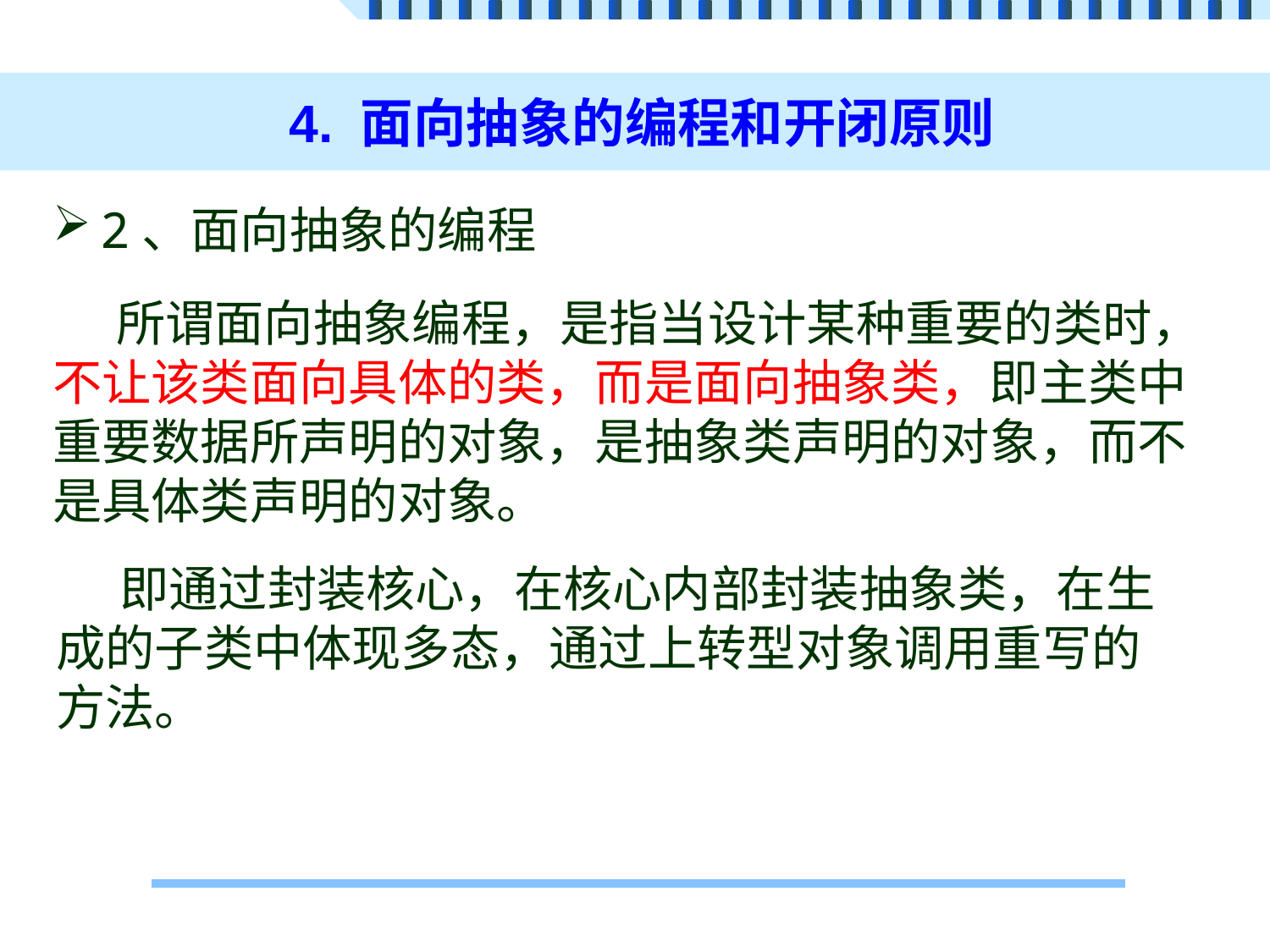

# 4. 面向抽象的编程和开闭原则
2、面向抽象的编程
所谓面向抽象编程，是指当设计某种重要的类时，不让该类面向具体的类，而是面向抽象类，即主类中重要数据所声明的对象，是抽象类声明的对象，而不是具体类声明的对象。
即通过封装核心，在核心内部封装抽象类，在生成的子类中体现多态，通过上转型对象调用重写的方法。